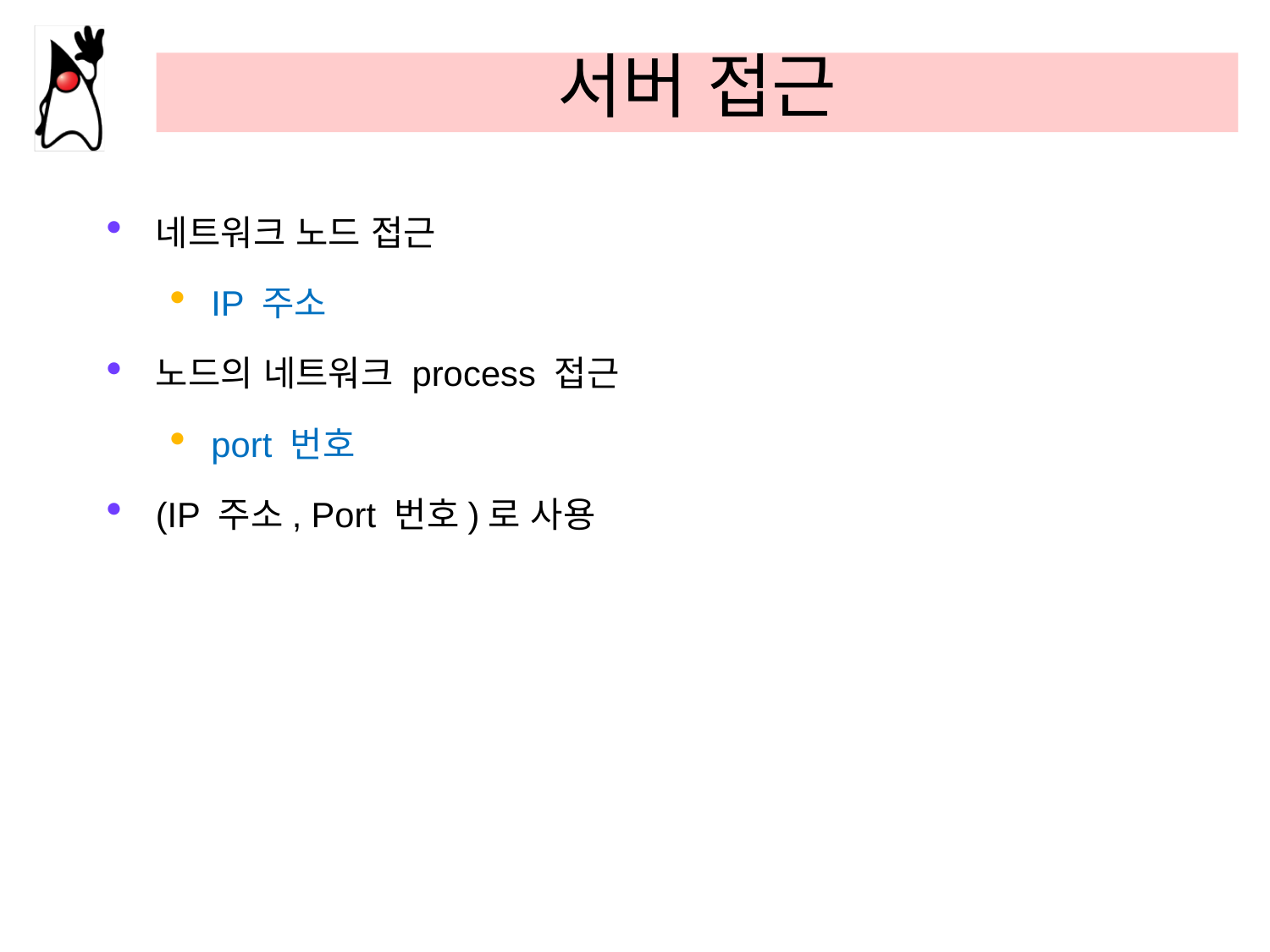

# 서버 접근
네트워크 노드 접근
IP 주소
노드의 네트워크 process 접근
port 번호
(IP 주소, Port 번호)로 사용